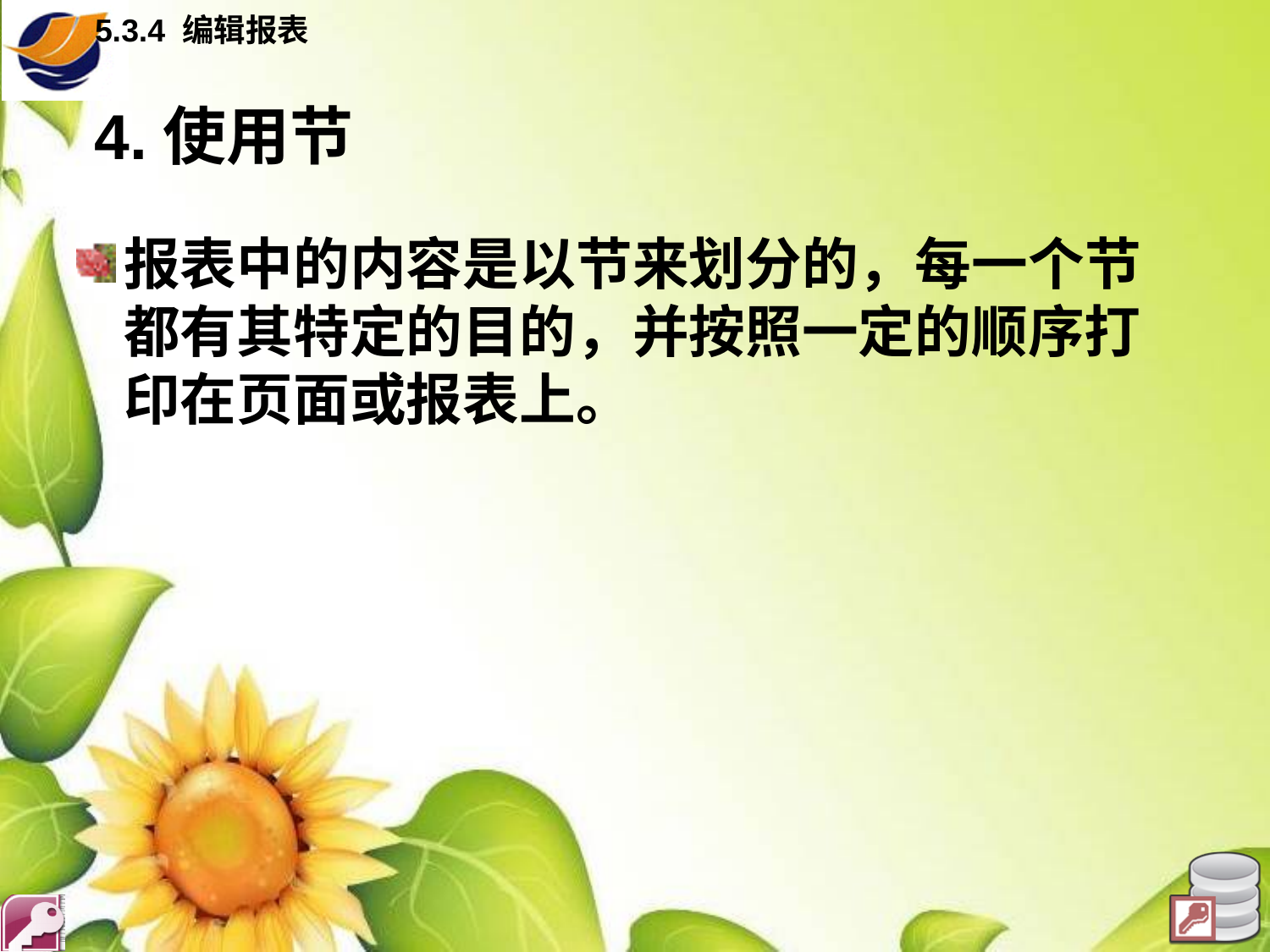

5.3.4 编辑报表
# 4.使用节
报表中的内容是以节来划分的，每一个节都有其特定的目的，并按照一定的顺序打印在页面或报表上。